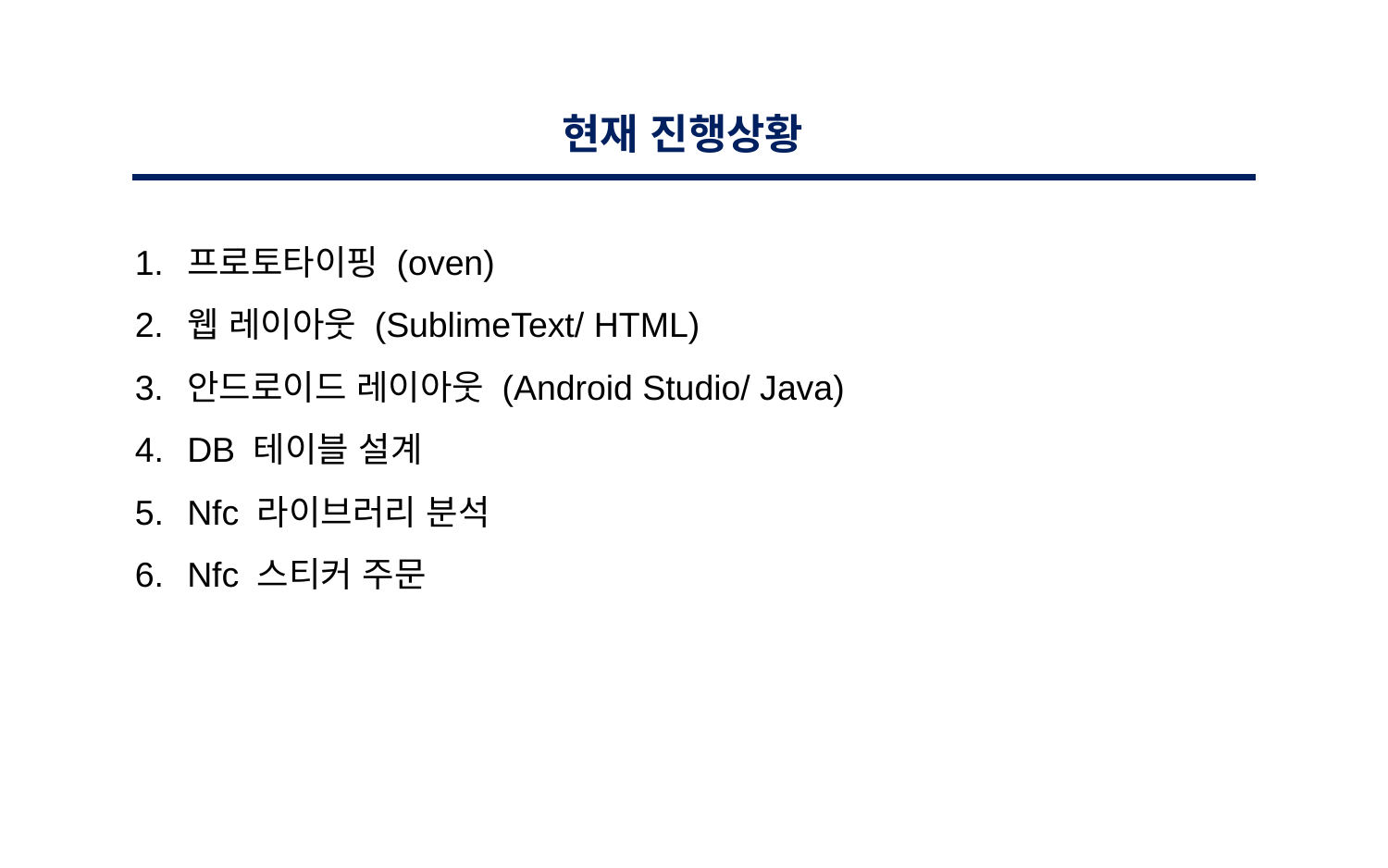

현재 진행상황
프로토타이핑 (oven)
웹 레이아웃 (SublimeText/ HTML)
안드로이드 레이아웃 (Android Studio/ Java)
DB 테이블 설계
Nfc 라이브러리 분석
Nfc 스티커 주문